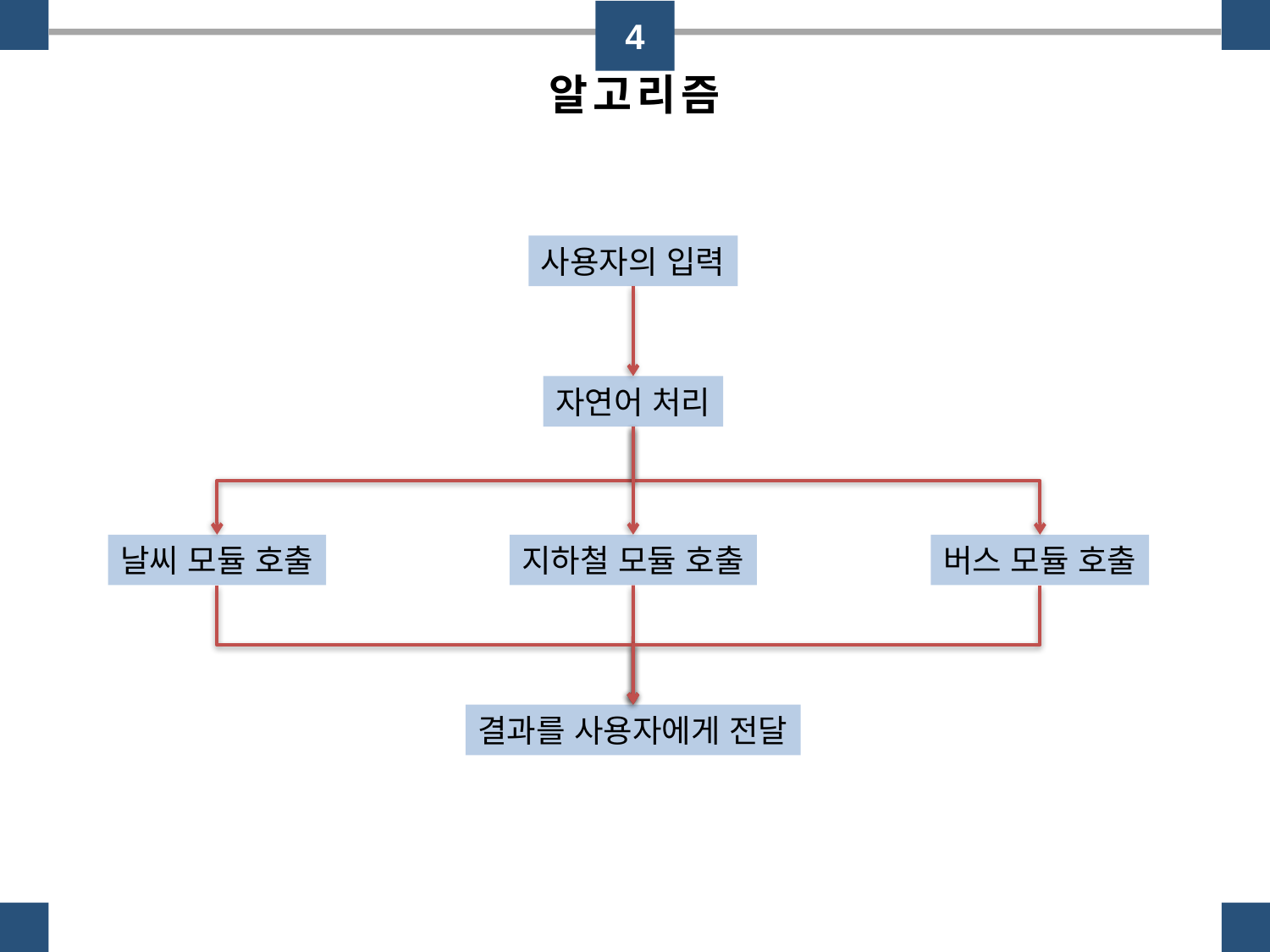

4

알고리즘
사용자의 입력
자연어 처리
날씨 모듈 호출
지하철 모듈 호출
버스 모듈 호출
결과를 사용자에게 전달